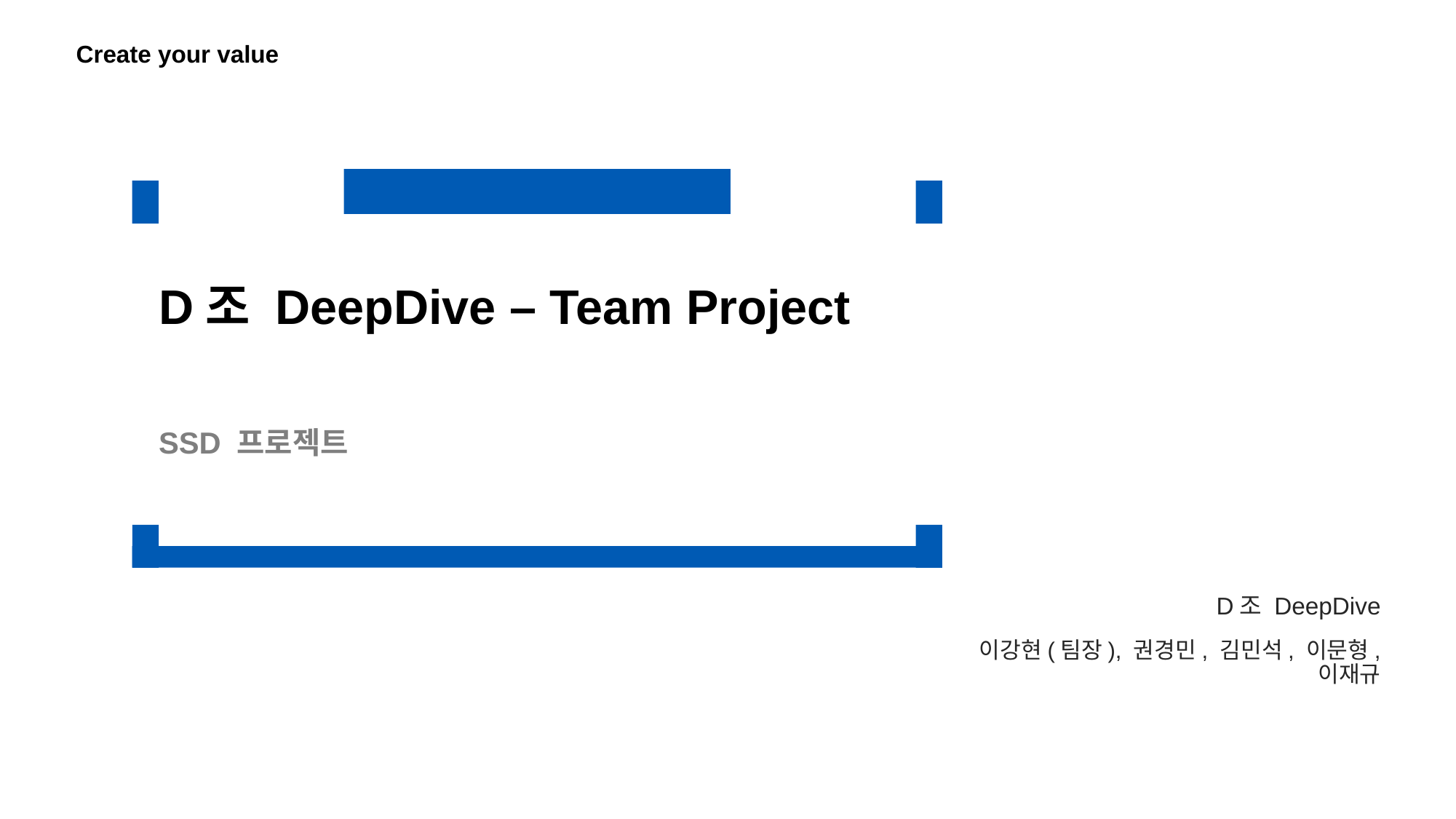

D조 DeepDive – Team Project
SSD 프로젝트
D조 DeepDive
이강현(팀장), 권경민, 김민석, 이문형, 이재규